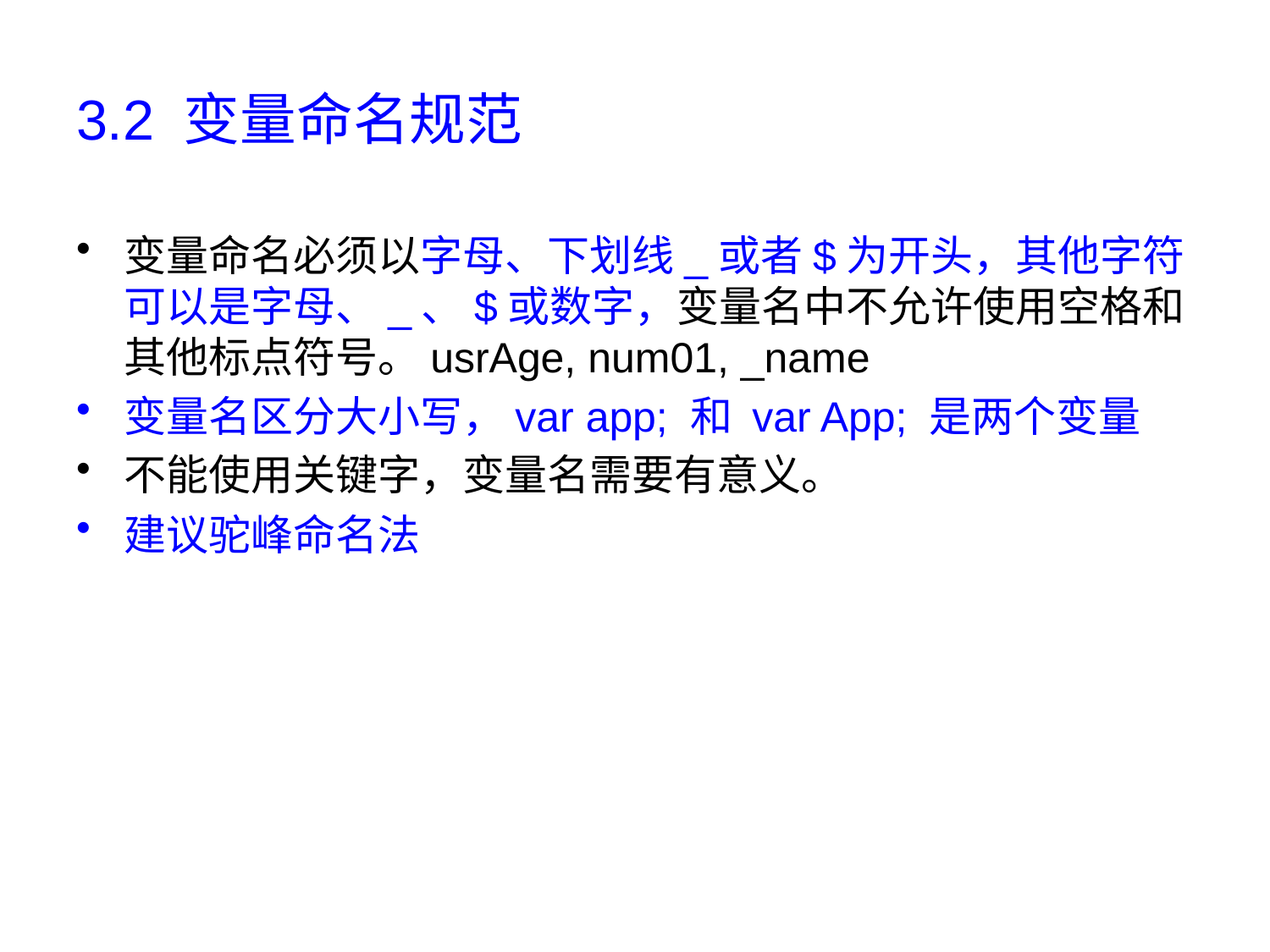

# 3.2 变量命名规范
变量命名必须以字母、下划线_或者$为开头，其他字符可以是字母、_、$或数字，变量名中不允许使用空格和其他标点符号。usrAge, num01, _name
变量名区分大小写，var app; 和 var App; 是两个变量
不能使用关键字，变量名需要有意义。
建议驼峰命名法